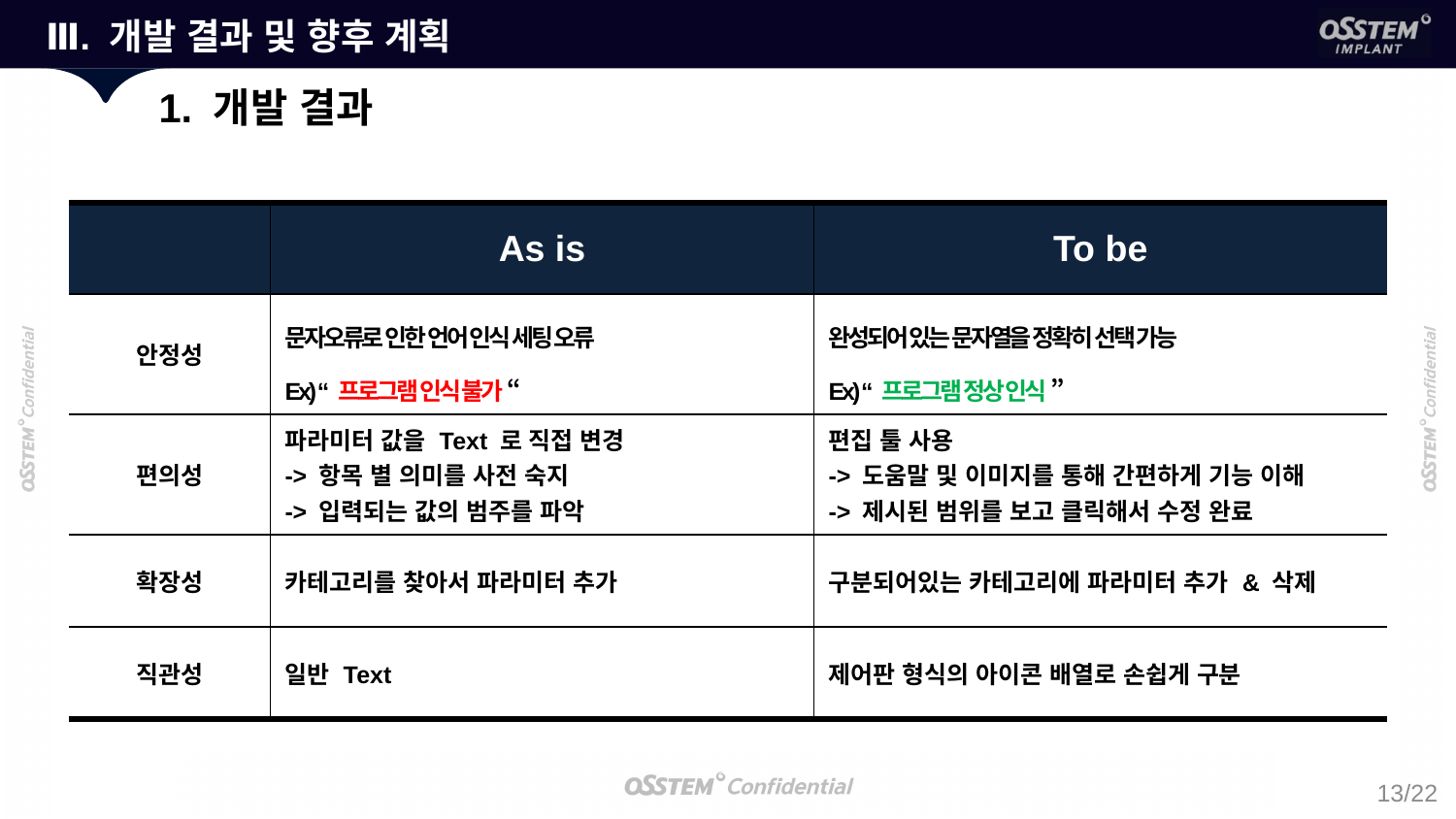

Ⅲ. 개발 결과 및 향후 계획
1. 개발 결과
|  | As is | To be |
| --- | --- | --- |
| 안정성 | 문자오류로 인한 언어 인식 세팅 오류 Ex) “ 프로그램 인식 불가 “ | 완성되어 있는 문자열을 정확히 선택 가능 Ex) “ 프로그램 정상 인식 ” |
| 편의성 | 파라미터 값을 Text 로 직접 변경 -> 항목 별 의미를 사전 숙지 -> 입력되는 값의 범주를 파악 | 편집 툴 사용 -> 도움말 및 이미지를 통해 간편하게 기능 이해 -> 제시된 범위를 보고 클릭해서 수정 완료 |
| 확장성 | 카테고리를 찾아서 파라미터 추가 | 구분되어있는 카테고리에 파라미터 추가 & 삭제 |
| 직관성 | 일반 Text | 제어판 형식의 아이콘 배열로 손쉽게 구분 |